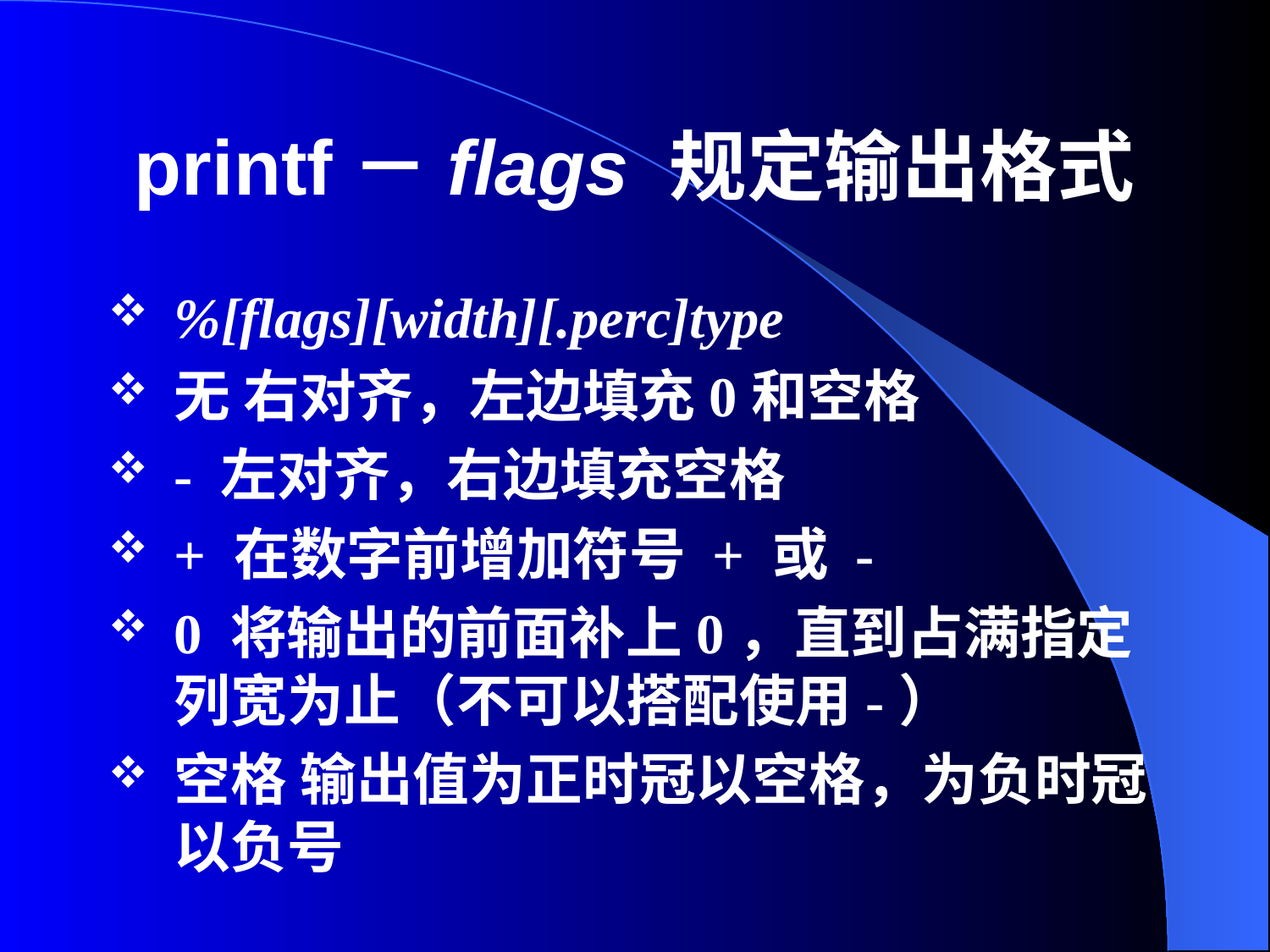

# printf－flags 规定输出格式
%[flags][width][.perc]type
无 右对齐，左边填充0和空格
- 左对齐，右边填充空格
+ 在数字前增加符号 + 或 -
0 将输出的前面补上0，直到占满指定列宽为止（不可以搭配使用-）
空格 输出值为正时冠以空格，为负时冠以负号